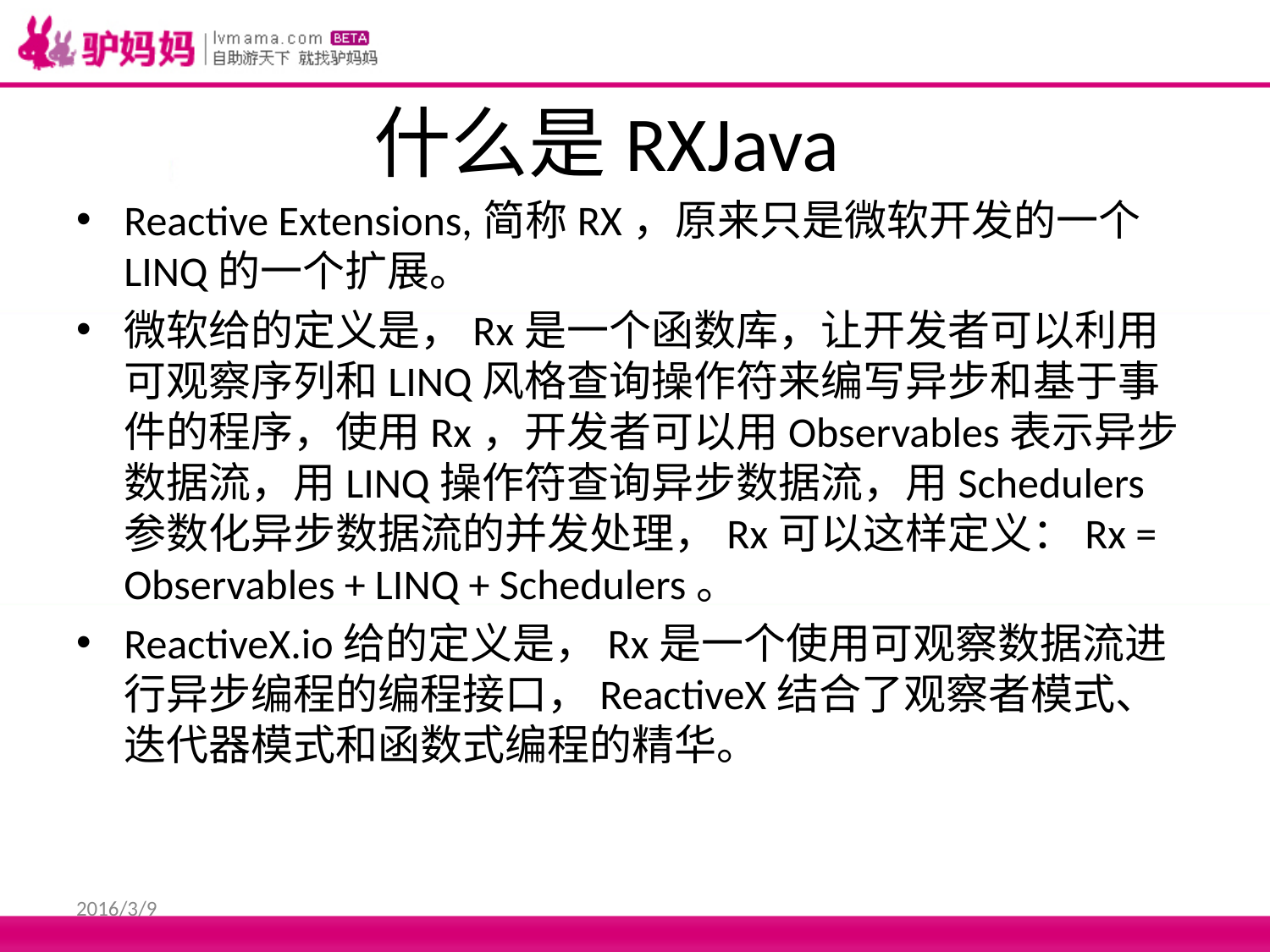

# 什么是RXJava
Reactive Extensions,简称RX，原来只是微软开发的一个LINQ的一个扩展。
微软给的定义是，Rx是一个函数库，让开发者可以利用可观察序列和LINQ风格查询操作符来编写异步和基于事件的程序，使用Rx，开发者可以用Observables表示异步数据流，用LINQ操作符查询异步数据流，用Schedulers参数化异步数据流的并发处理，Rx可以这样定义：Rx = Observables + LINQ + Schedulers。
ReactiveX.io给的定义是，Rx是一个使用可观察数据流进行异步编程的编程接口，ReactiveX结合了观察者模式、迭代器模式和函数式编程的精华。
2016/3/9